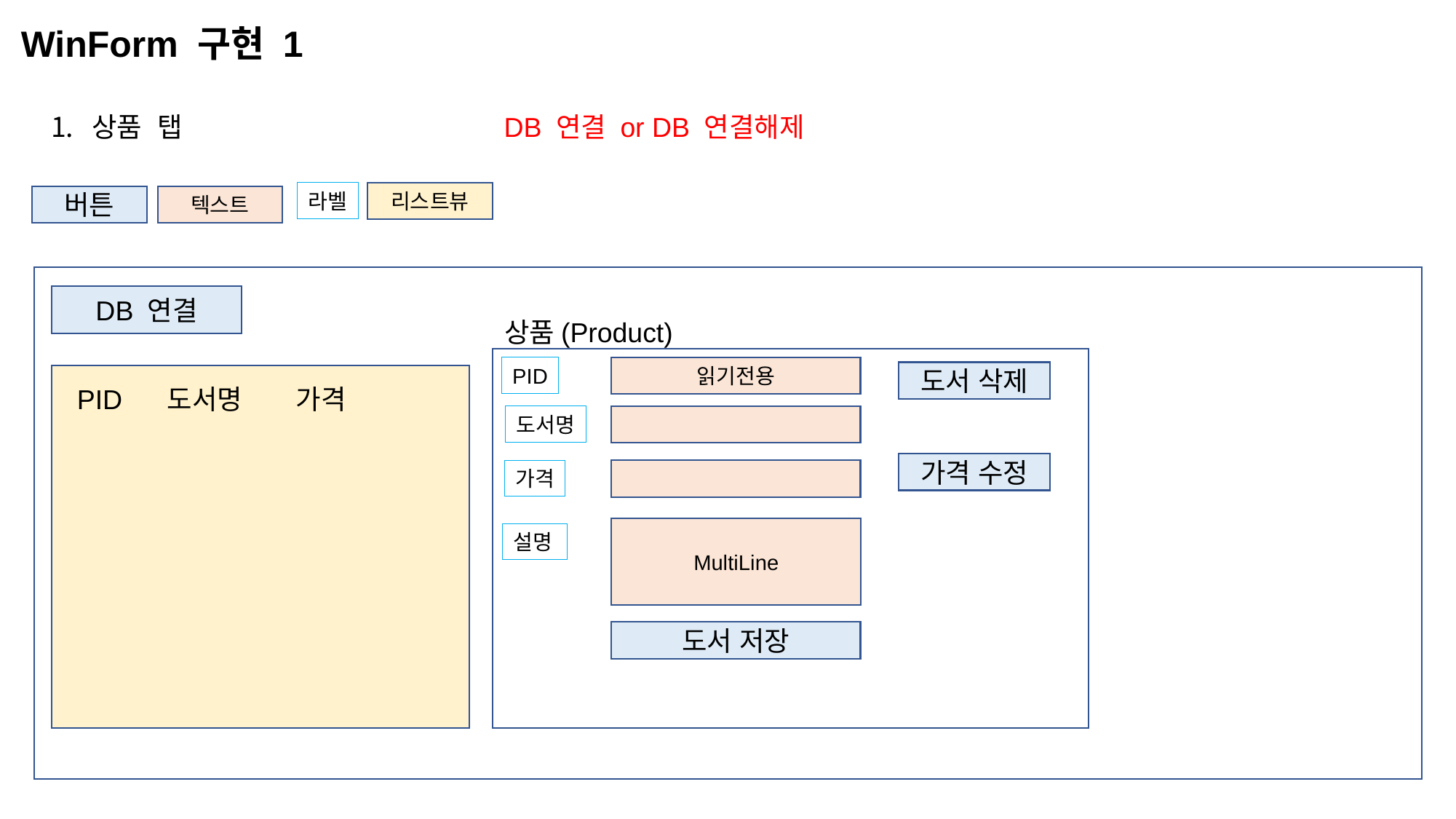

WinForm 구현 1
DB 연결 or DB 연결해제
상품  탭
라벨
리스트뷰
텍스트
버튼

DB 연결
상품(Product)

PID
읽기전용
도서 삭제

PID     도서명       가격
도서명

가격 수정
가격

MultiLine
설명
도서 저장